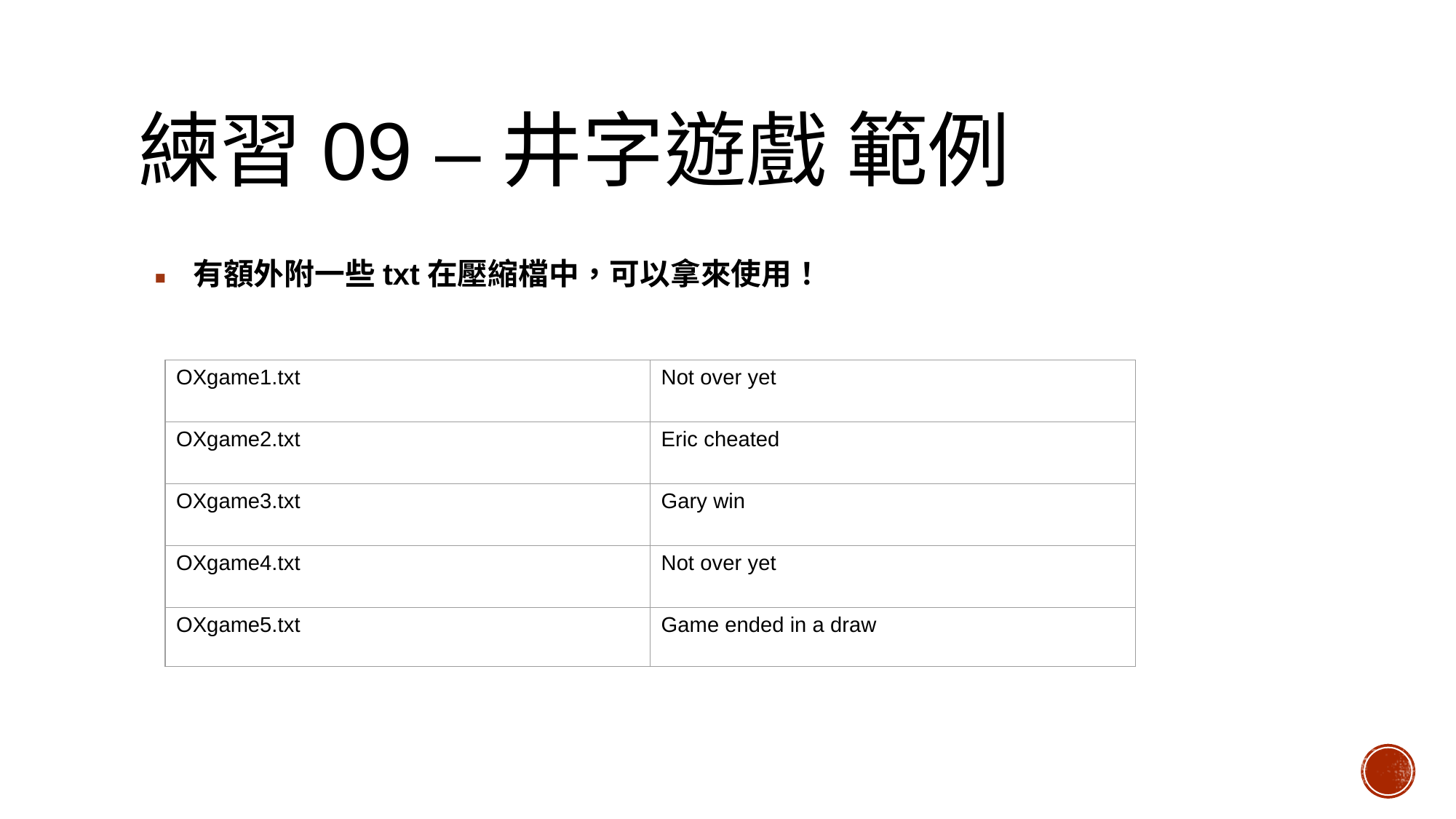

# 練習09 –井字遊戲 範例
有額外附一些txt在壓縮檔中，可以拿來使用！

| OXgame1.txt | Not over yet |
| --- | --- |
| OXgame2.txt | Eric cheated |
| OXgame3.txt | Gary win |
| OXgame4.txt | Not over yet |
| OXgame5.txt | Game ended in a draw |